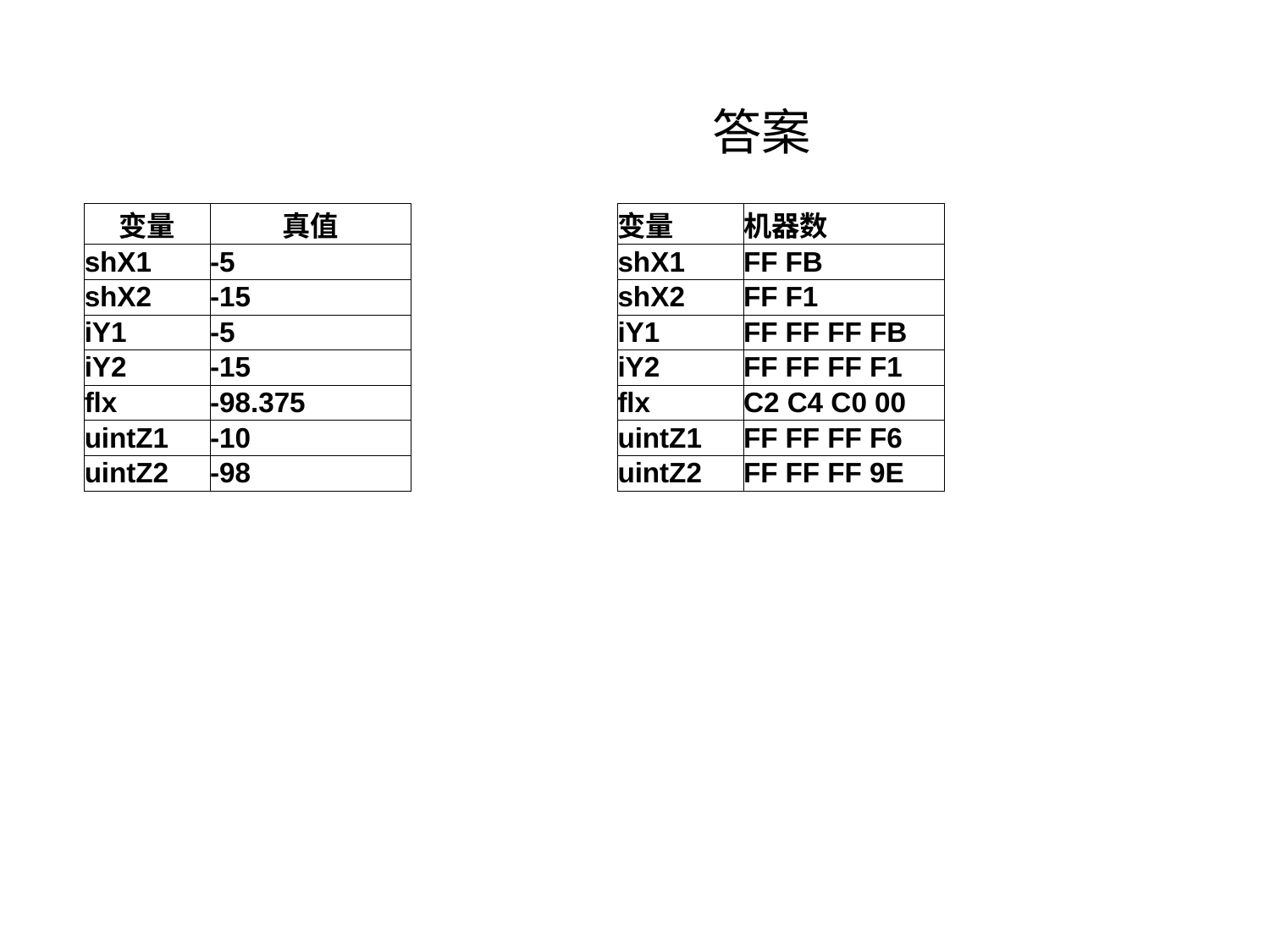

答案
| 变量 | 真值 |
| --- | --- |
| shX1 | -5 |
| shX2 | -15 |
| iY1 | -5 |
| iY2 | -15 |
| flx | -98.375 |
| uintZ1 | -10 |
| uintZ2 | -98 |
| 变量 | 机器数 |
| --- | --- |
| shX1 | FF FB |
| shX2 | FF F1 |
| iY1 | FF FF FF FB |
| iY2 | FF FF FF F1 |
| flx | C2 C4 C0 00 |
| uintZ1 | FF FF FF F6 |
| uintZ2 | FF FF FF 9E |